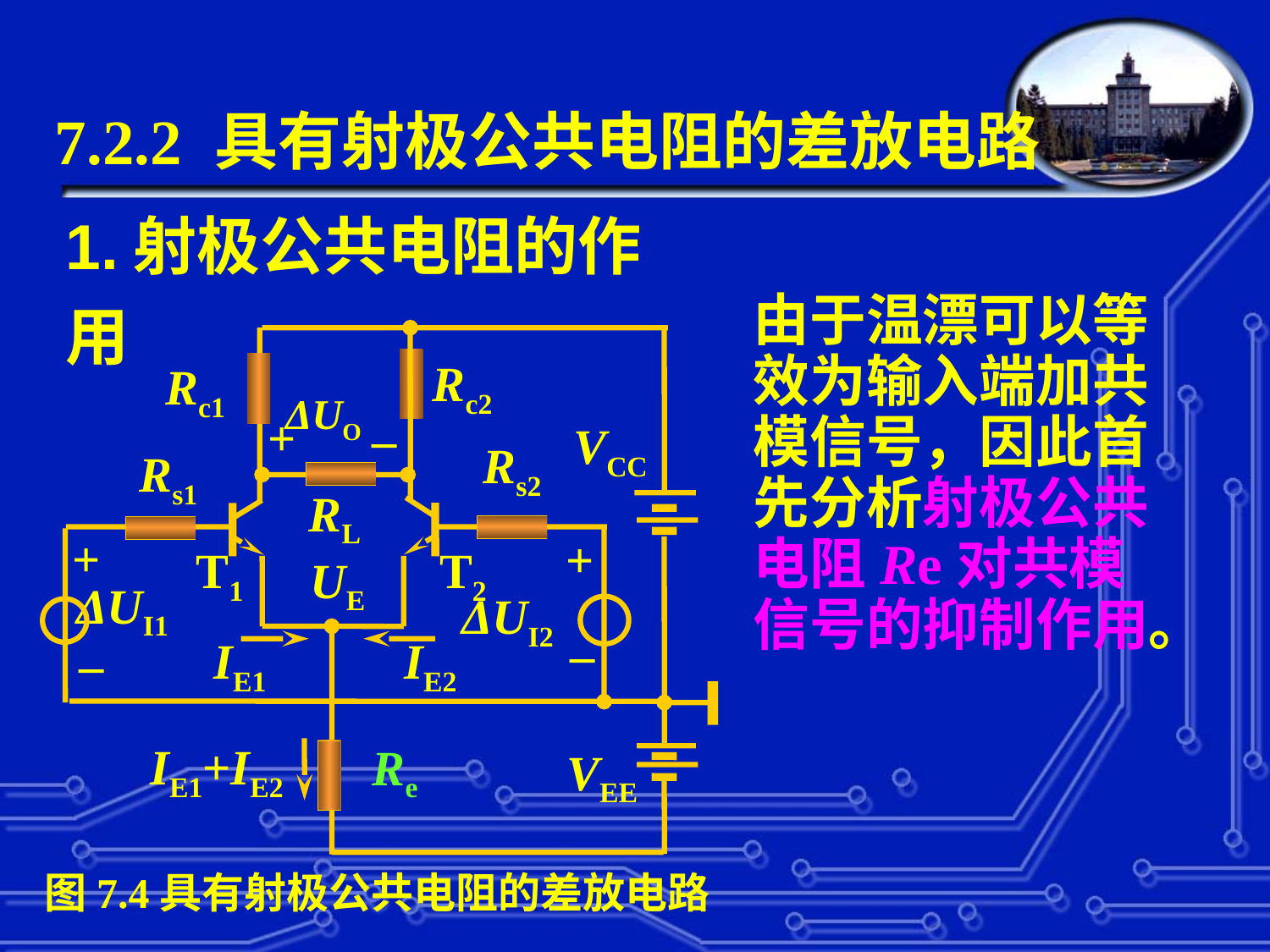

7.2.2 具有射极公共电阻的差放电路
1.射极公共电阻的作用
由于温漂可以等效为输入端加共模信号，因此首先分析射极公共电阻Re对共模信号的抑制作用。

Rc2

Rc1

ΔUO
_
+
VCC
Rs2
Rs1

RL

+
+

T1
T2

UE

ΔUI1
ΔUI2

_
_
IE1
IE2

IE1+IE2
VEE

图7.4具有射极公共电阻的差放电路
Re